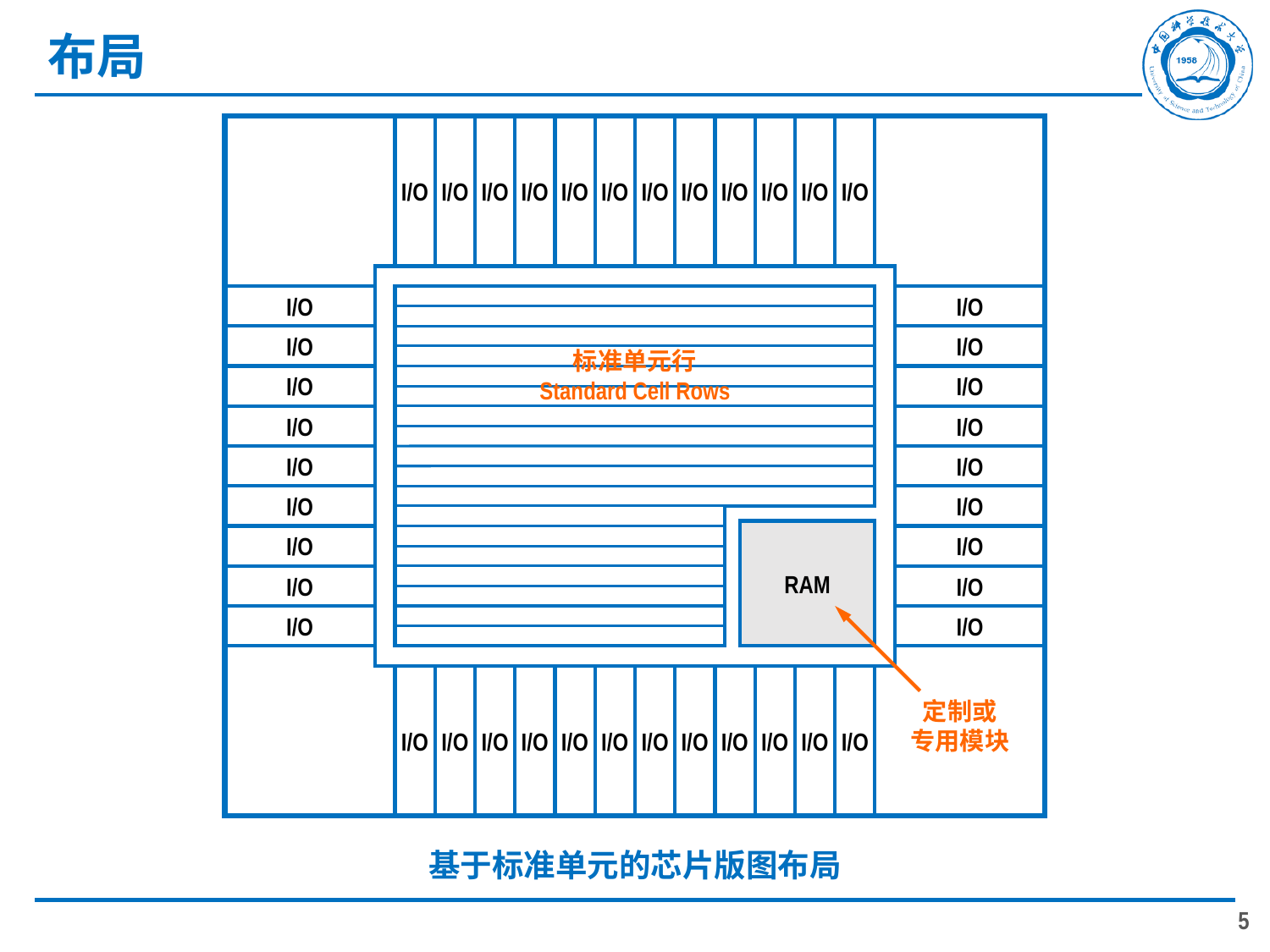

# 布局

I/O
I/O
I/O
I/O
I/O
I/O
I/O
I/O
I/O
I/O
I/O
I/O
I/O
I/O

I/O
I/O

I/O
I/O
标准单元行
Standard Cell Rows
I/O
I/O
I/O
I/O
I/O
I/O
I/O
I/O
I/O
I/O
RAM
I/O
I/O
I/O
I/O
I/O
I/O
I/O
I/O
I/O
I/O
I/O
I/O
I/O
I/O
定制或
专用模块
基于标准单元的芯片版图布局
5